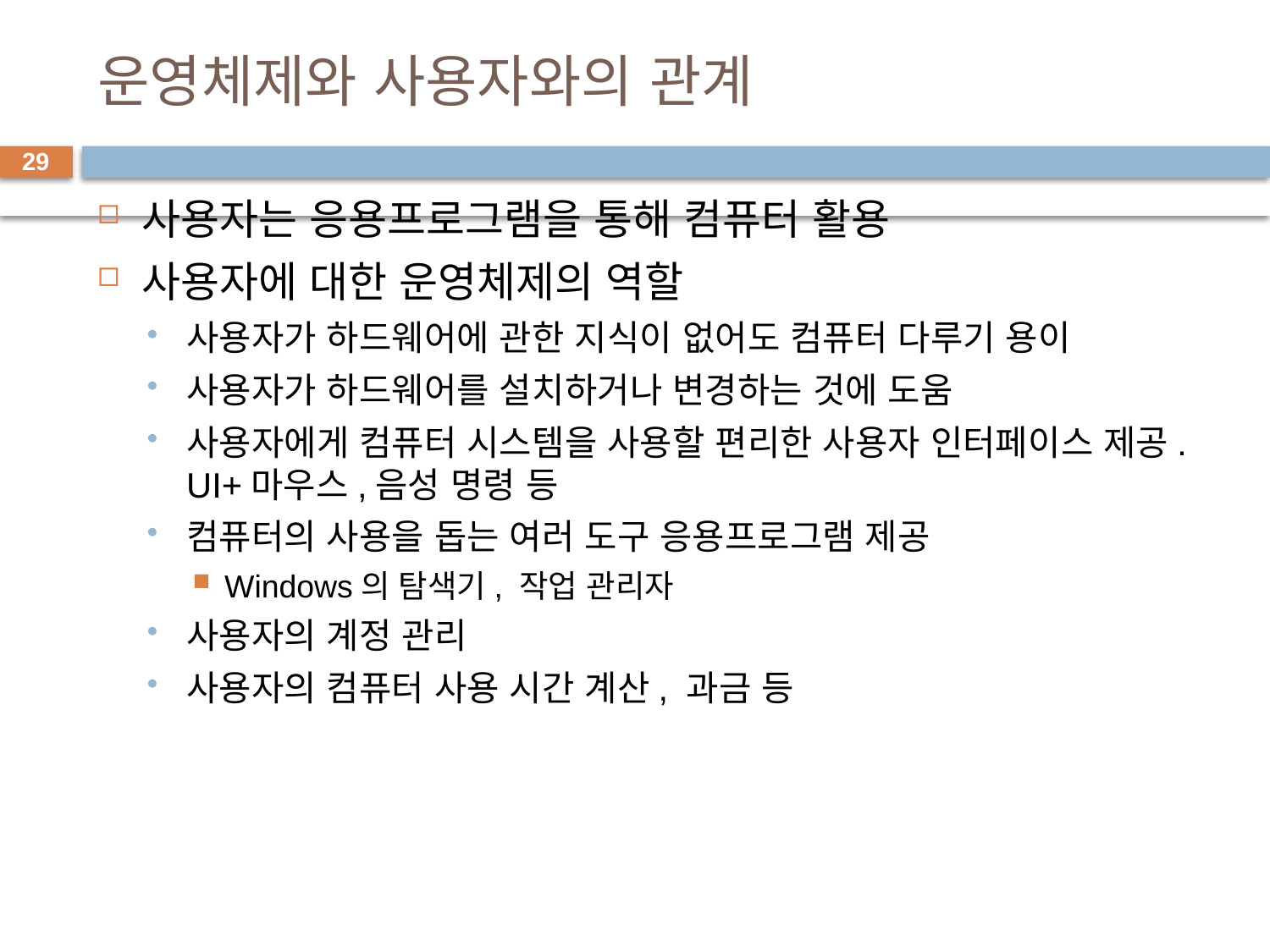

# 운영체제와 사용자와의 관계
29
사용자는 응용프로그램을 통해 컴퓨터 활용
사용자에 대한 운영체제의 역할
사용자가 하드웨어에 관한 지식이 없어도 컴퓨터 다루기 용이
사용자가 하드웨어를 설치하거나 변경하는 것에 도움
사용자에게 컴퓨터 시스템을 사용할 편리한 사용자 인터페이스 제공. UI+마우스,음성 명령 등
컴퓨터의 사용을 돕는 여러 도구 응용프로그램 제공
Windows의 탐색기, 작업 관리자
사용자의 계정 관리
사용자의 컴퓨터 사용 시간 계산, 과금 등